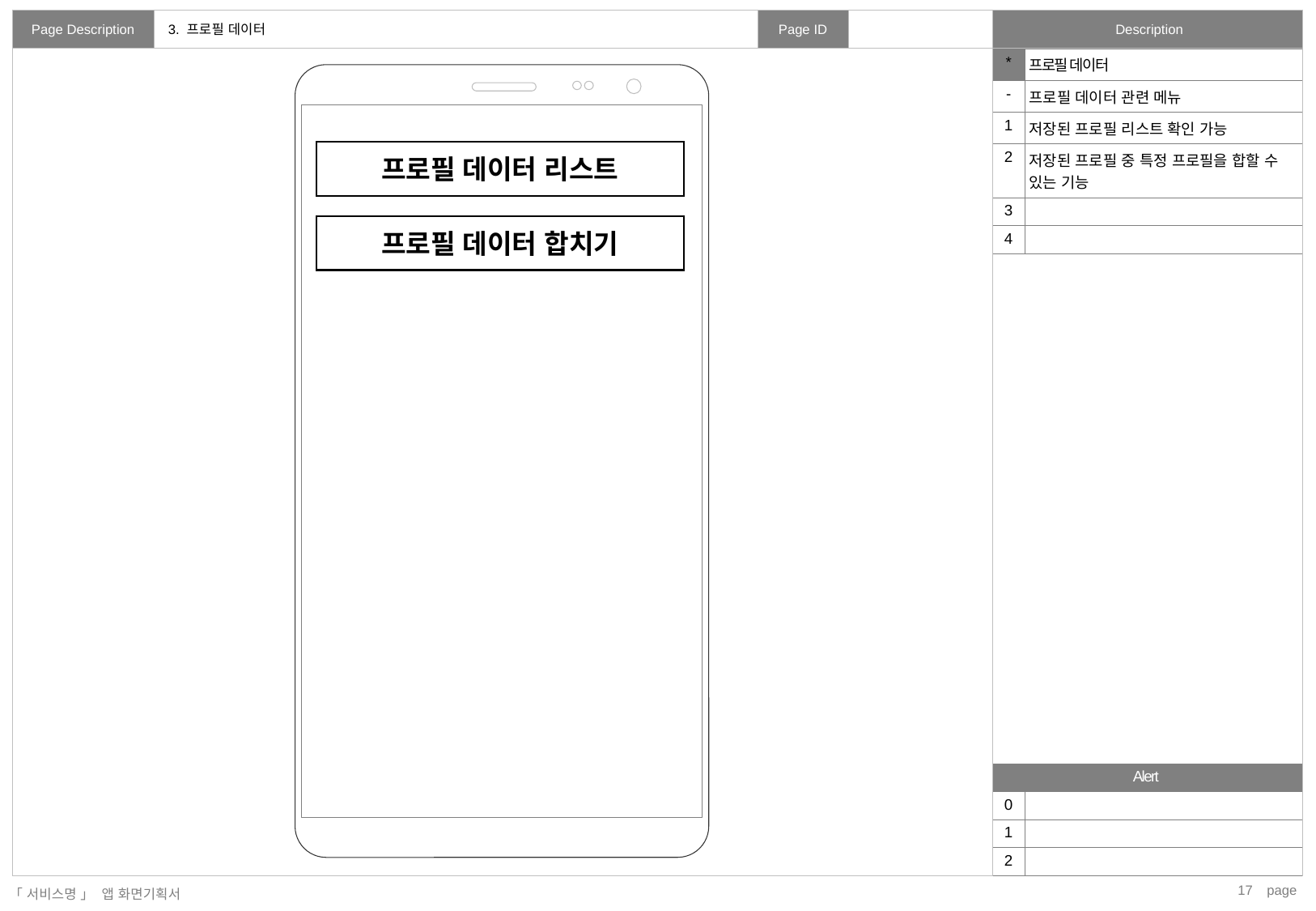

# 3. 프로필 데이터
| \* | 프로필 데이터 |
| --- | --- |
| - | 프로필 데이터 관련 메뉴 |
| 1 | 저장된 프로필 리스트 확인 가능 |
| 2 | 저장된 프로필 중 특정 프로필을 합할 수 있는 기능 |
| 3 |  |
| 4 |  |
프로필 데이터 리스트
프로필 데이터 합치기
| Alert |  |
| --- | --- |
| 0 |  |
| 1 |  |
| 2 |  |